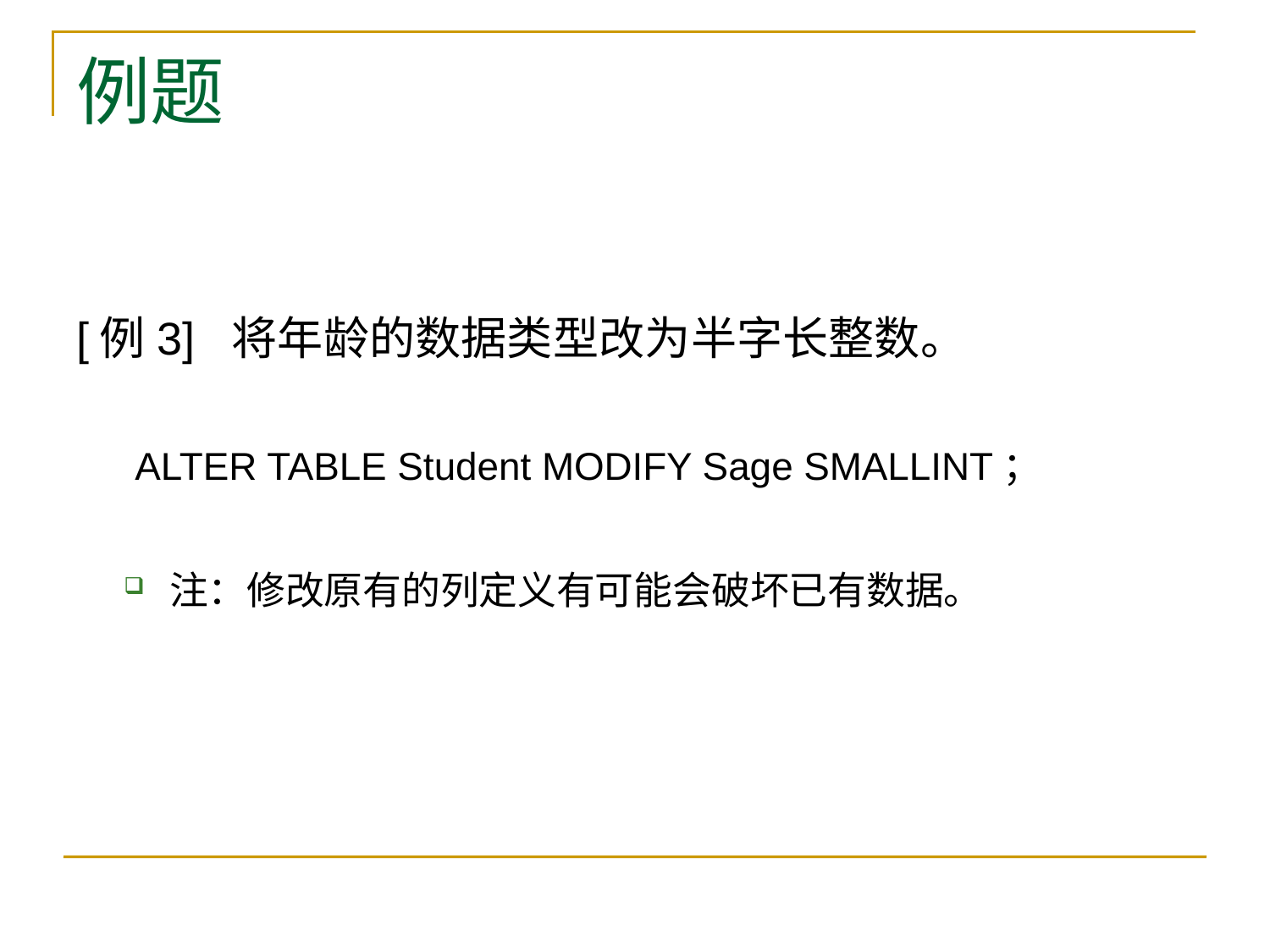

# 例题

[例3]  将年龄的数据类型改为半字长整数。

 ALTER TABLE Student MODIFY Sage SMALLINT；

注：修改原有的列定义有可能会破坏已有数据。